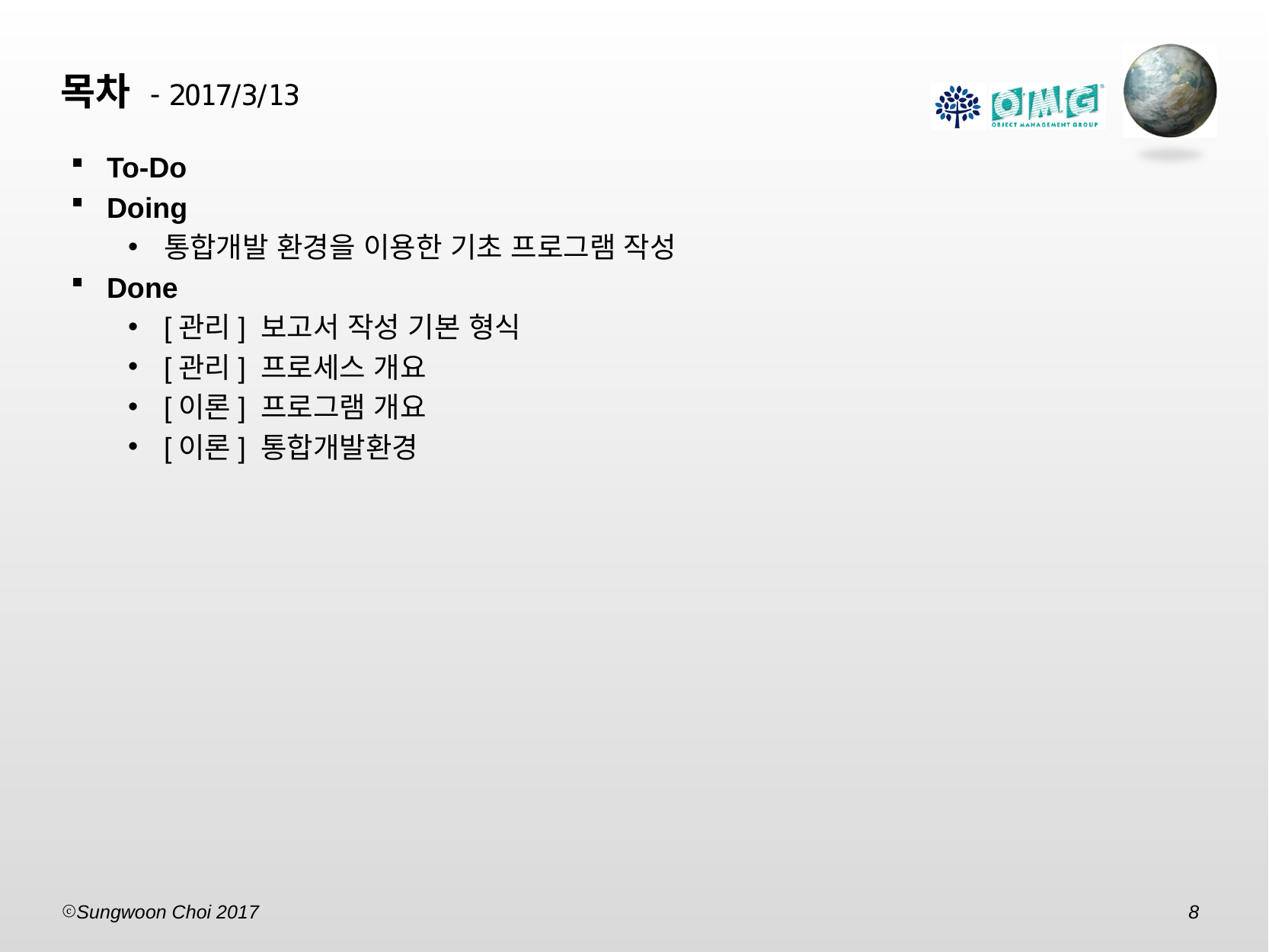

# 3/13
To-Do
Doing
통합개발 환경을 이용한 기초 프로그램 작성
Done
[관리] 보고서 작성 기본 형식
[관리] 프로세스 개요
[이론] 프로그램 개요
[이론] 통합개발환경

Sungwoon Choi 2017
8